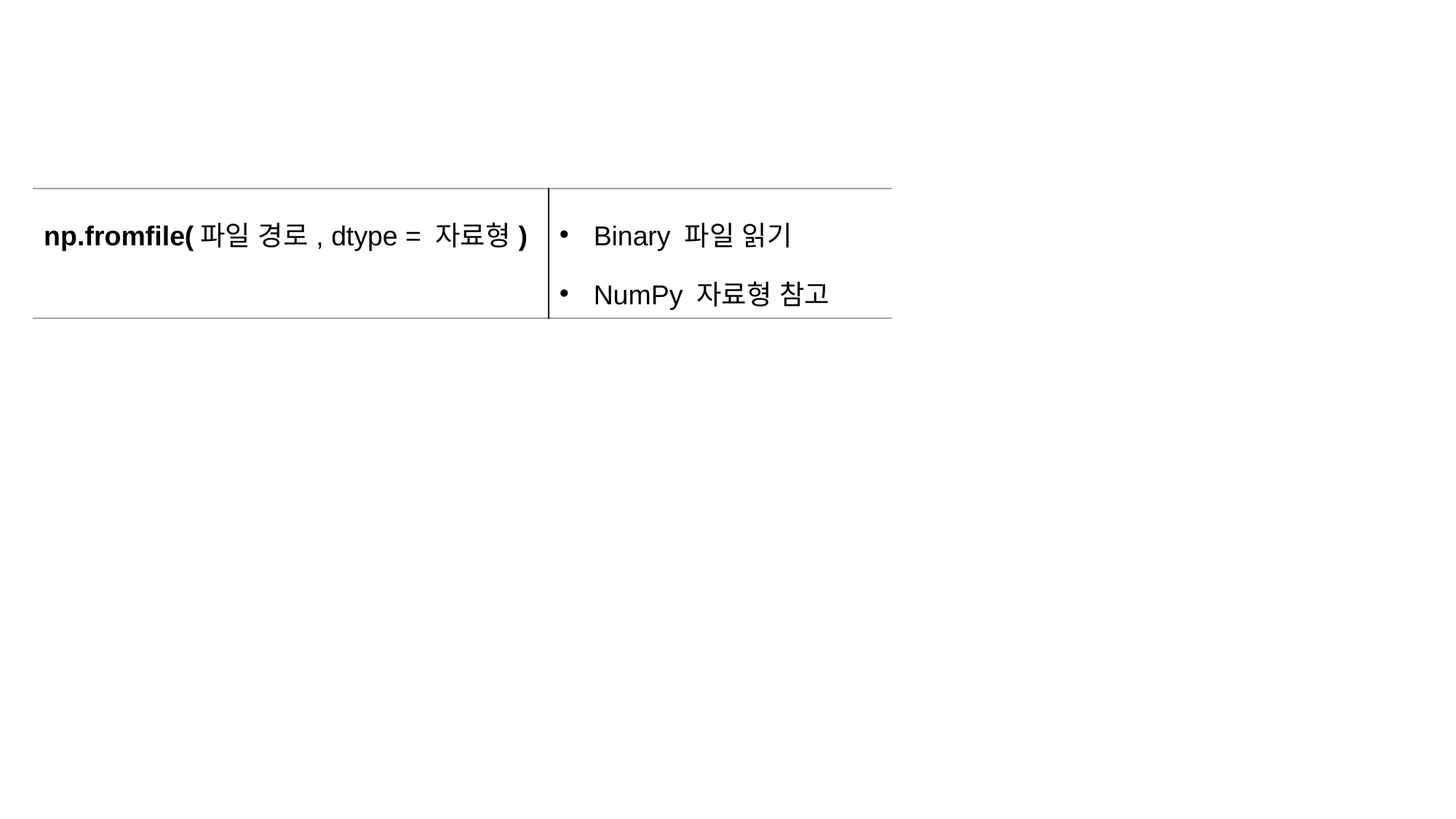

| np.fromfile(파일 경로, dtype = 자료형) | Binary 파일 읽기 NumPy 자료형 참고 |
| --- | --- |